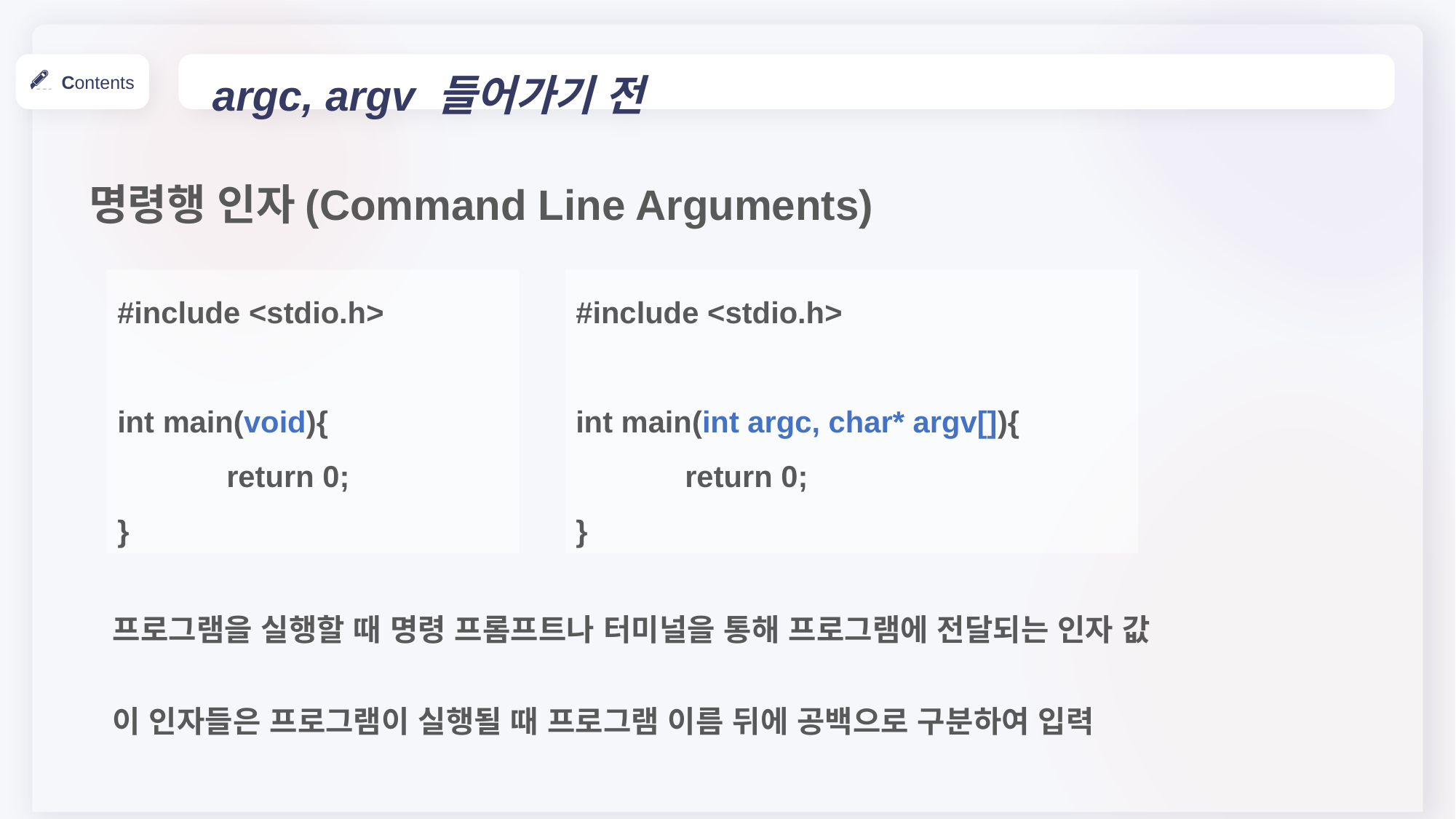

argc, argv 들어가기 전
Contents

명령행 인자(Command Line Arguments)
#include <stdio.h>

int main(void){
	return 0;
}
#include <stdio.h>

int main(int argc, char* argv[]){
	return 0;
}
프로그램을 실행할 때 명령 프롬프트나 터미널을 통해 프로그램에 전달되는 인자 값
이 인자들은 프로그램이 실행될 때 프로그램 이름 뒤에 공백으로 구분하여 입력